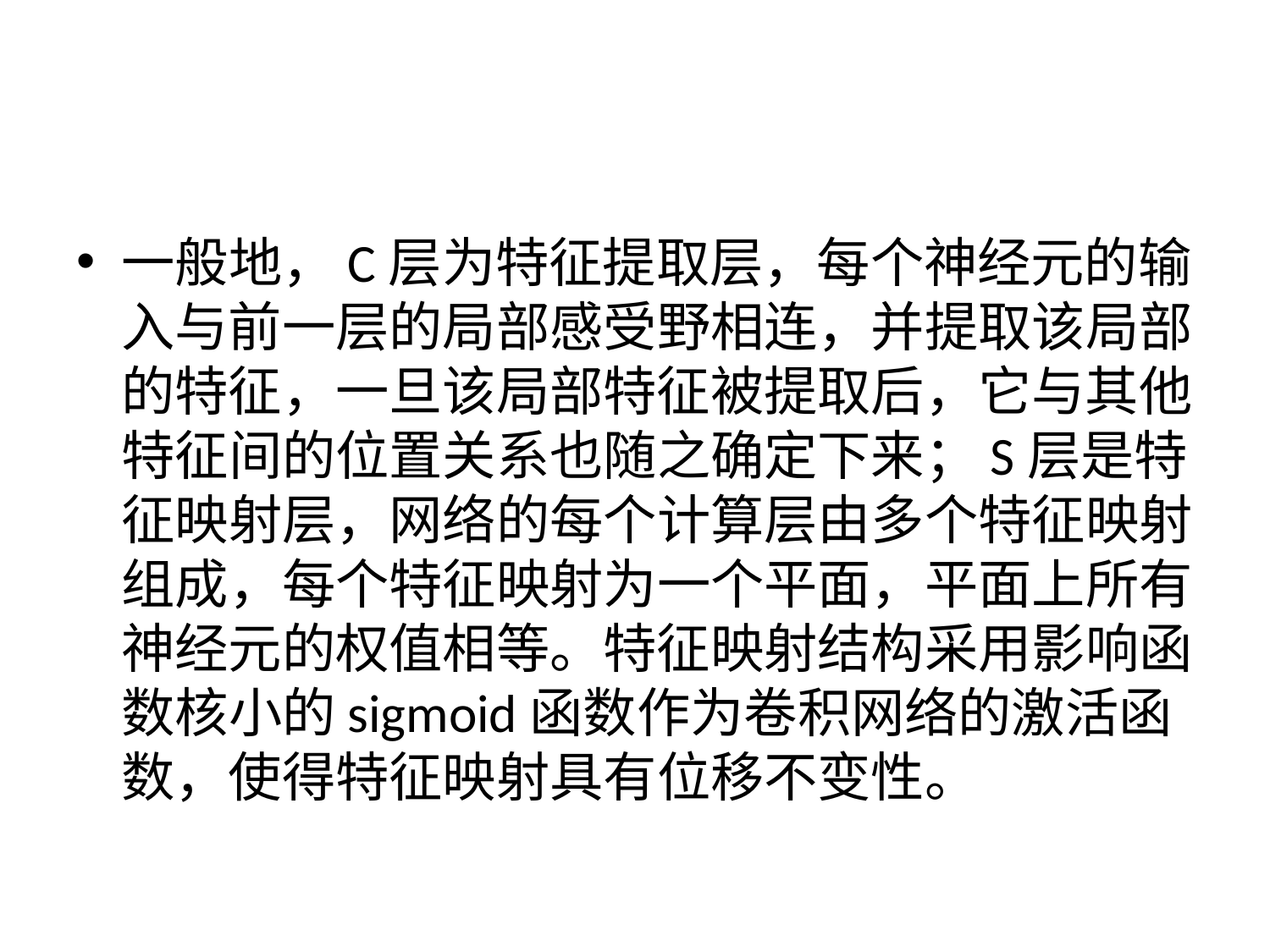

#
一般地，C层为特征提取层，每个神经元的输入与前一层的局部感受野相连，并提取该局部的特征，一旦该局部特征被提取后，它与其他特征间的位置关系也随之确定下来；S层是特征映射层，网络的每个计算层由多个特征映射组成，每个特征映射为一个平面，平面上所有神经元的权值相等。特征映射结构采用影响函数核小的sigmoid函数作为卷积网络的激活函数，使得特征映射具有位移不变性。